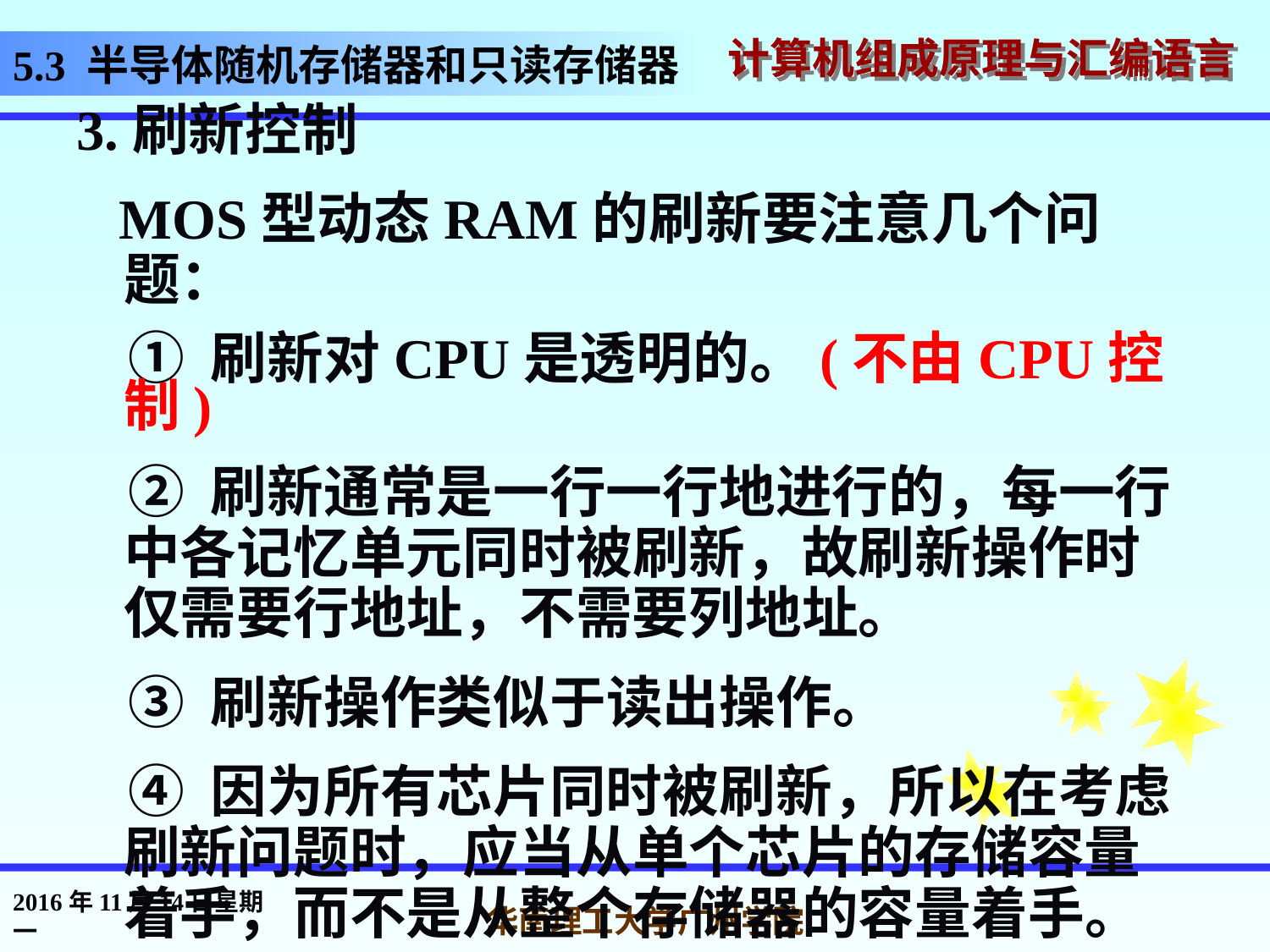

# 5.3 半导体随机存储器和只读存储器
3.刷新控制
   MOS型动态RAM的刷新要注意几个问题：
    ① 刷新对CPU是透明的。(不由CPU控制)
    ② 刷新通常是一行一行地进行的，每一行中各记忆单元同时被刷新，故刷新操作时仅需要行地址，不需要列地址。
    ③ 刷新操作类似于读出操作。
    ④ 因为所有芯片同时被刷新，所以在考虑刷新问题时，应当从单个芯片的存储容量着手，而不是从整个存储器的容量着手。
2016年11月14日星期一
华南理工大学广州学院